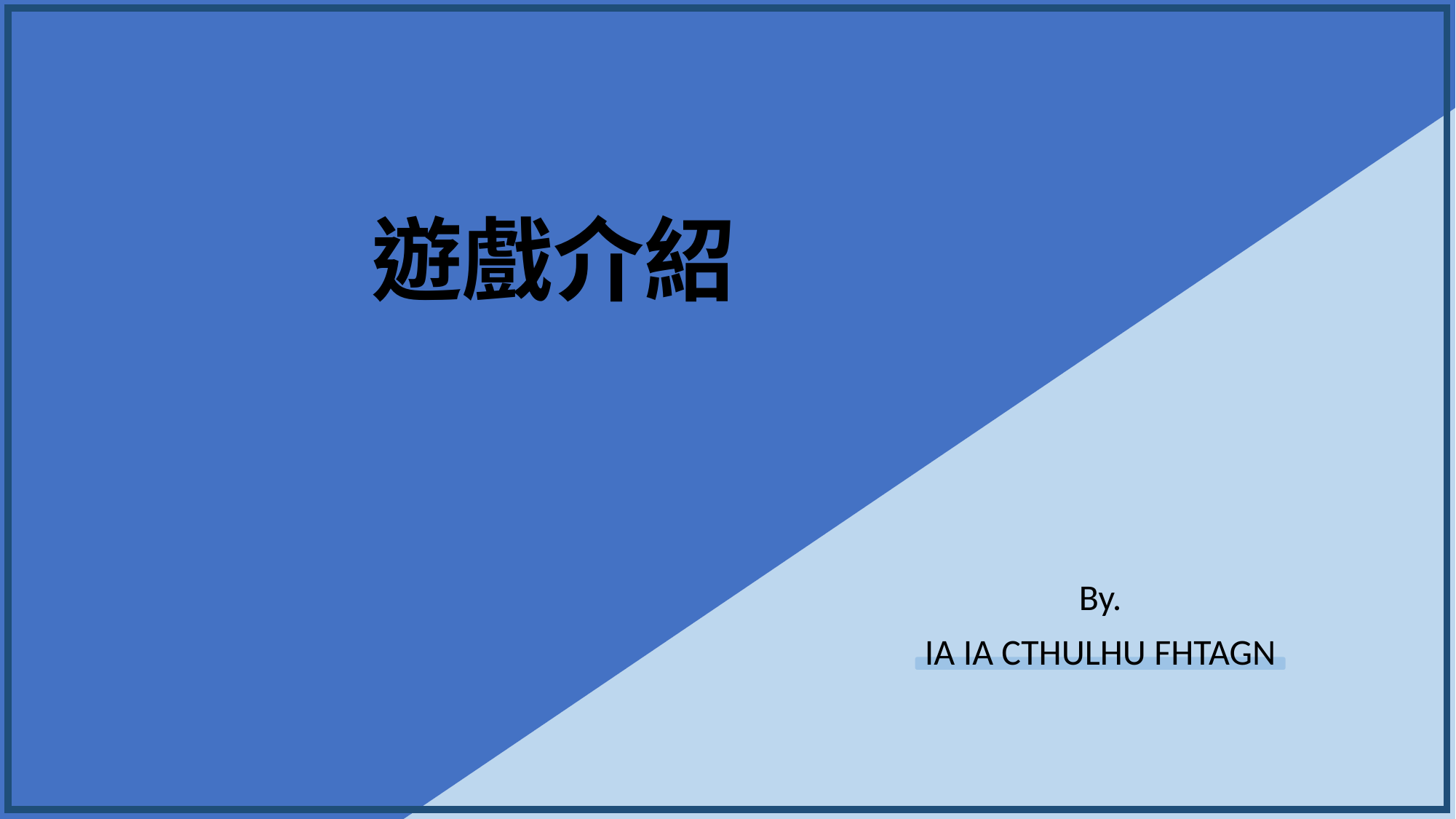

# 遊戲介紹
By.
IA IA CTHULHU FHTAGN